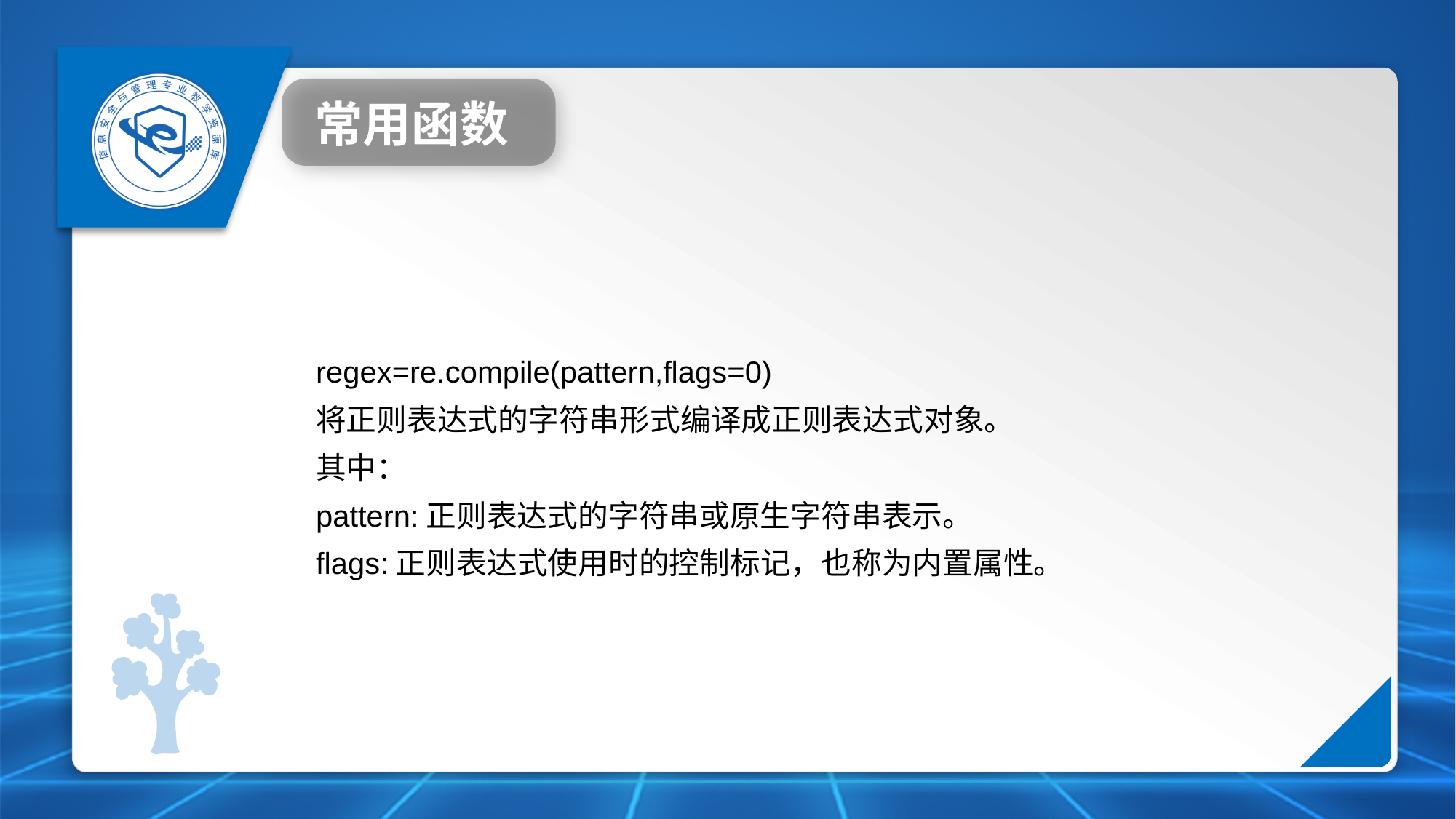

常用函数
regex=re.compile(pattern,flags=0)
将正则表达式的字符串形式编译成正则表达式对象。
其中：
pattern:正则表达式的字符串或原生字符串表示。
flags:正则表达式使用时的控制标记，也称为内置属性。